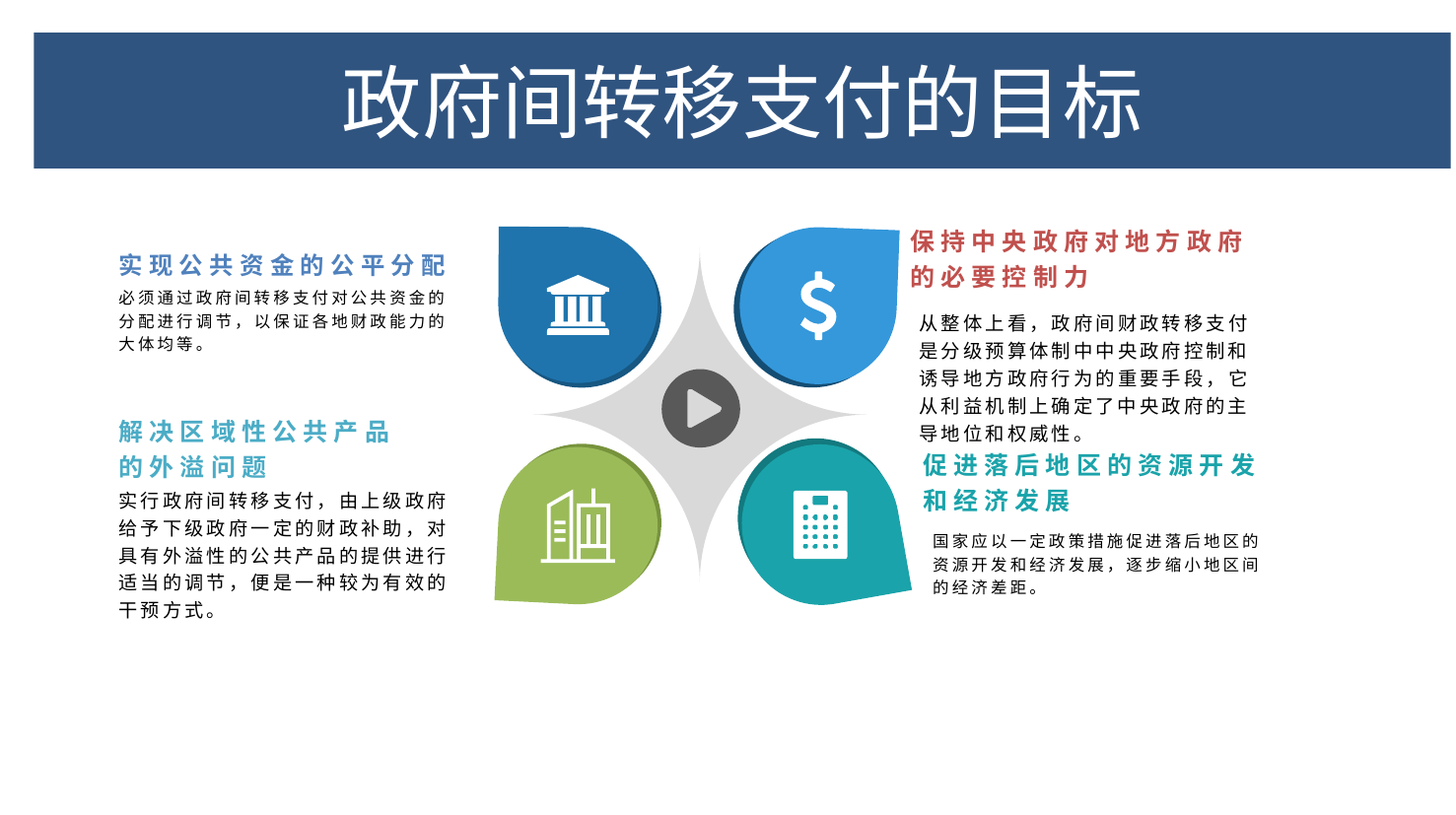

二、各级政府间预算管理体系及职权
# 政府间转移支付的目标

实现公共资金的公平分配
保持中央政府对地方政府
的必要控制力

必须通过政府间转移支付对公共资金的分配进行调节，以保证各地财政能力的大体均等。
从整体上看，政府间财政转移支付是分级预算体制中中央政府控制和诱导地方政府行为的重要手段，它从利益机制上确定了中央政府的主导地位和权威性。

解决区域性公共产品
的外溢问题

促进落后地区的资源开发
和经济发展
实行政府间转移支付，由上级政府给予下级政府一定的财政补助，对具有外溢性的公共产品的提供进行适当的调节，便是一种较为有效的干预方式。

国家应以一定政策措施促进落后地区的资源开发和经济发展，逐步缩小地区间的经济差距。